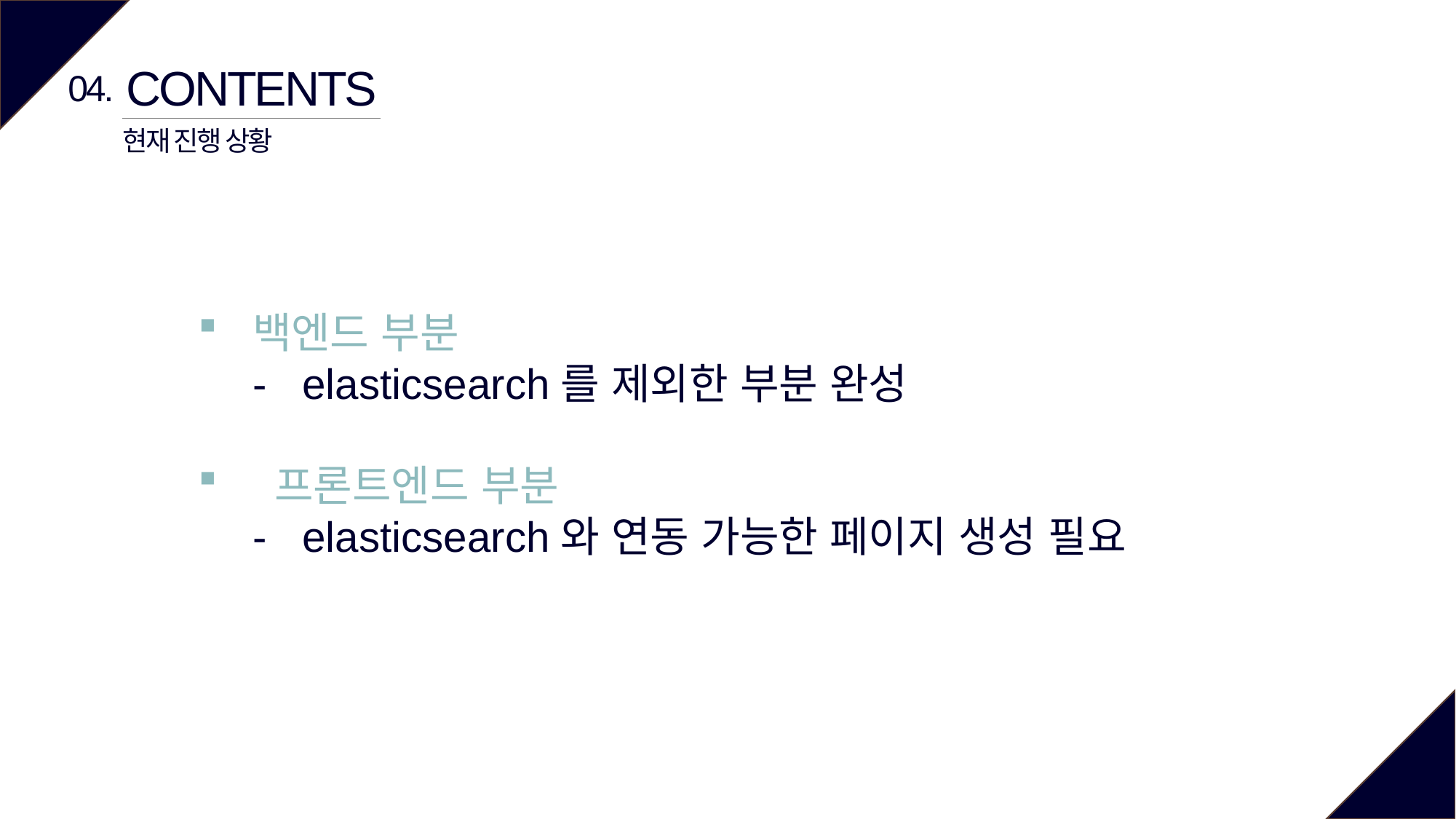

CONTENTS
04.
현재 진행 상황

백엔드 부분
-   elasticsearch를 제외한 부분 완성

 프론트엔드 부분
-   elasticsearch와 연동 가능한 페이지 생성 필요